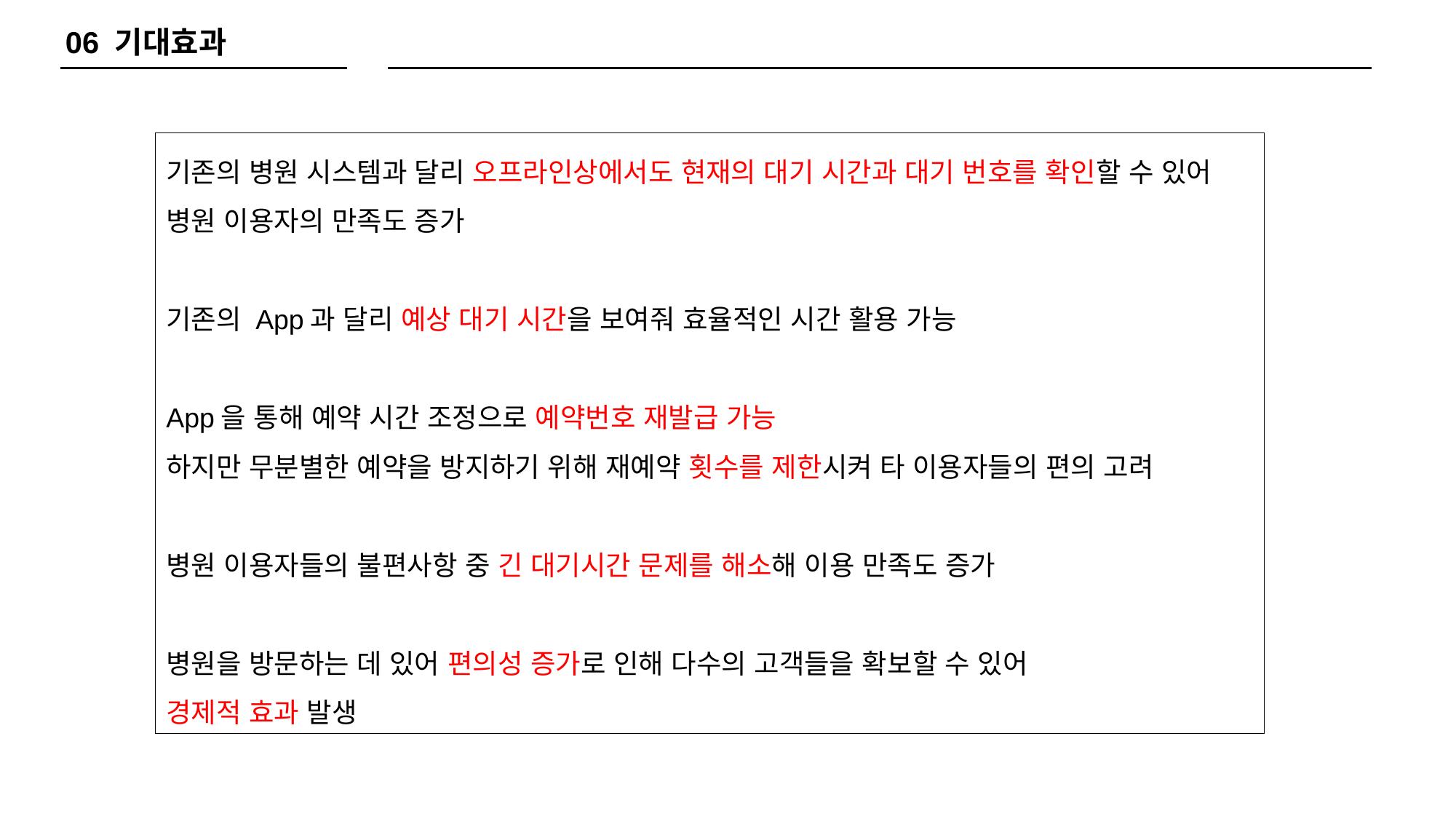

06 기대효과
기존의 병원 시스템과 달리 오프라인상에서도 현재의 대기 시간과 대기 번호를 확인할 수 있어 병원 이용자의 만족도 증가

기존의 App과 달리 예상 대기 시간을 보여줘 효율적인 시간 활용 가능

App을 통해 예약 시간 조정으로 예약번호 재발급 가능
하지만 무분별한 예약을 방지하기 위해 재예약 횟수를 제한시켜 타 이용자들의 편의 고려

병원 이용자들의 불편사항 중 긴 대기시간 문제를 해소해 이용 만족도 증가

병원을 방문하는 데 있어 편의성 증가로 인해 다수의 고객들을 확보할 수 있어
경제적 효과 발생